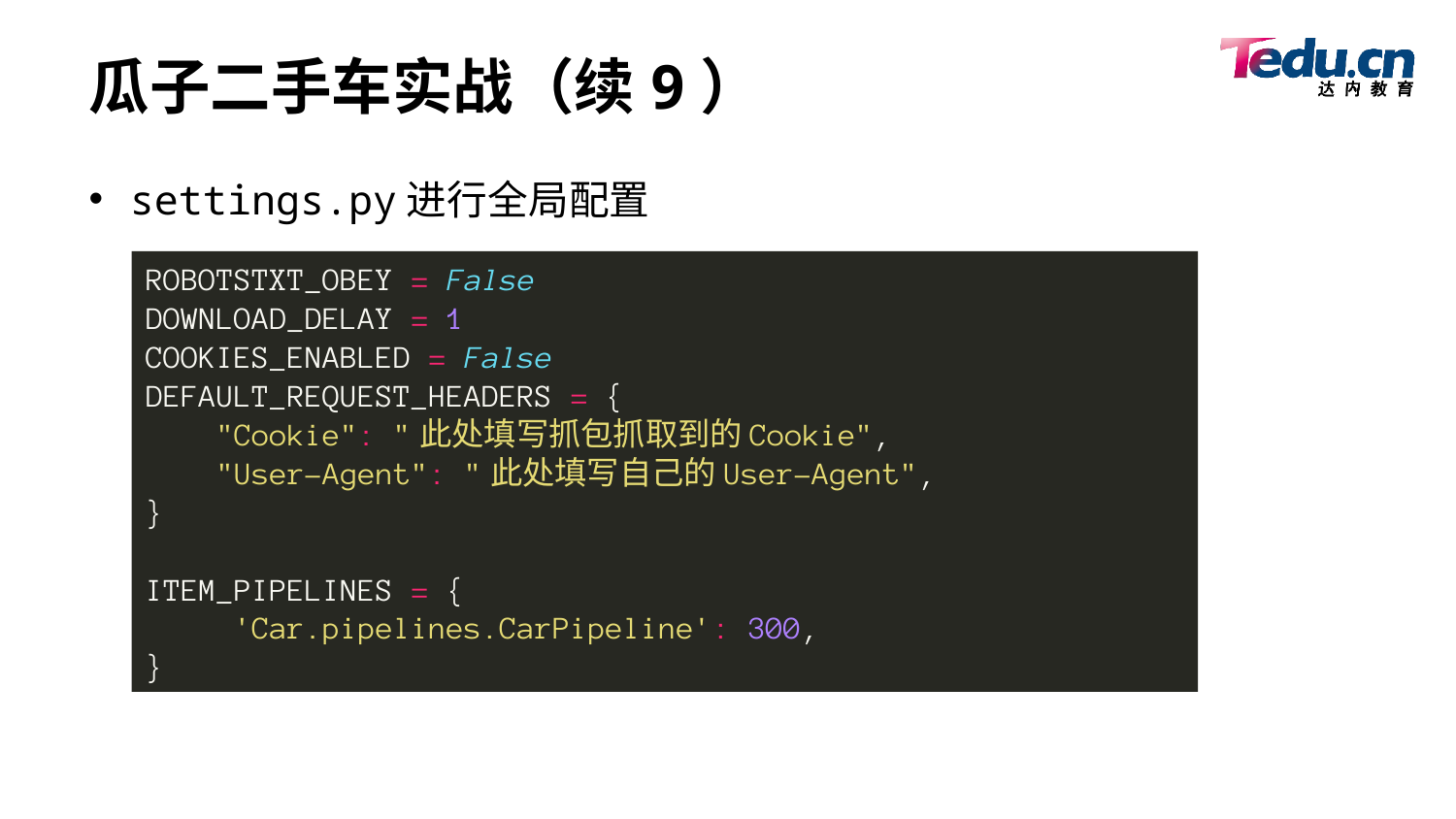

# 瓜子二手车实战（续9）
settings.py进行全局配置
ROBOTSTXT_OBEY = False
DOWNLOAD_DELAY = 1
COOKIES_ENABLED = False
DEFAULT_REQUEST_HEADERS = {
    "Cookie": "此处填写抓包抓取到的Cookie",
    "User-Agent": "此处填写自己的User-Agent",
}
ITEM_PIPELINES = {
     'Car.pipelines.CarPipeline': 300,
}